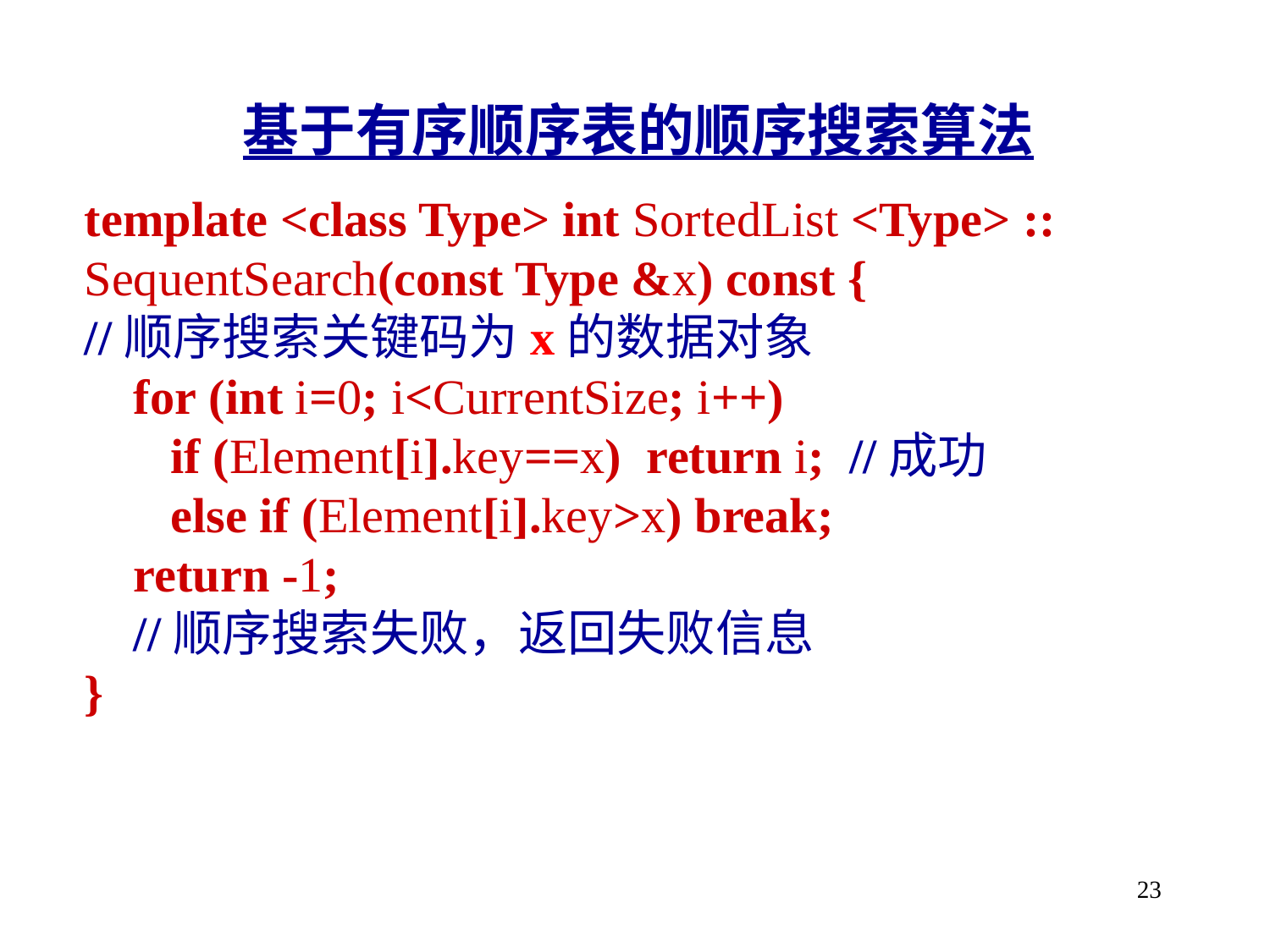

基于有序顺序表的顺序搜索算法
template <class Type> int SortedList <Type> ::
SequentSearch(const Type &x) const {
//顺序搜索关键码为x的数据对象
    for (int i=0; i<CurrentSize; i++)
       if (Element[i].key==x)  return i;  //成功
       else if (Element[i].key>x) break;
    return -1;
    //顺序搜索失败，返回失败信息
}
23